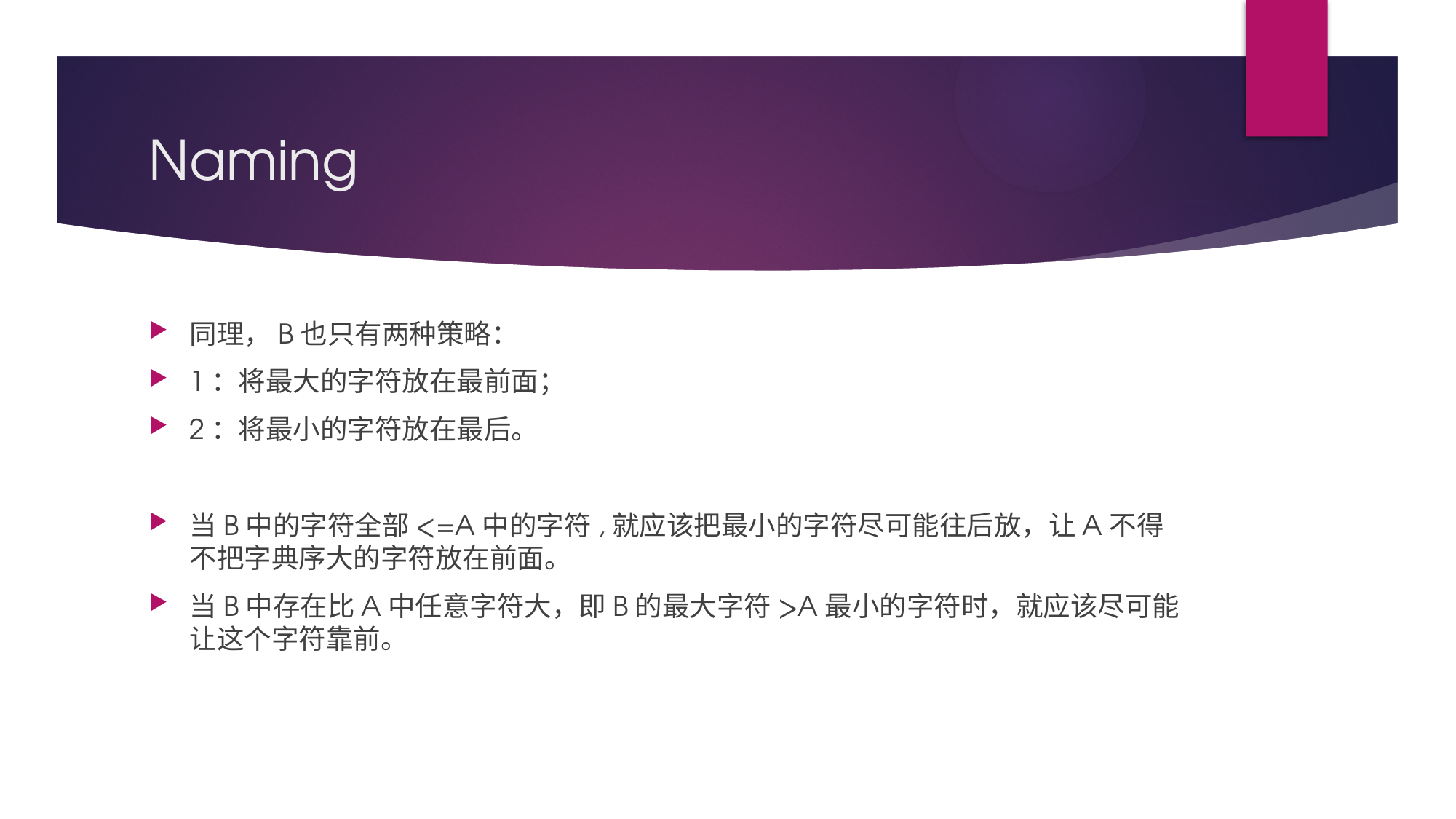

# Naming
同理，B也只有两种策略：
1：将最大的字符放在最前面；
2：将最小的字符放在最后。

当B中的字符全部<=A中的字符,就应该把最小的字符尽可能往后放，让A不得不把字典序大的字符放在前面。
当B中存在比A中任意字符大，即B的最大字符>A最小的字符时，就应该尽可能让这个字符靠前。